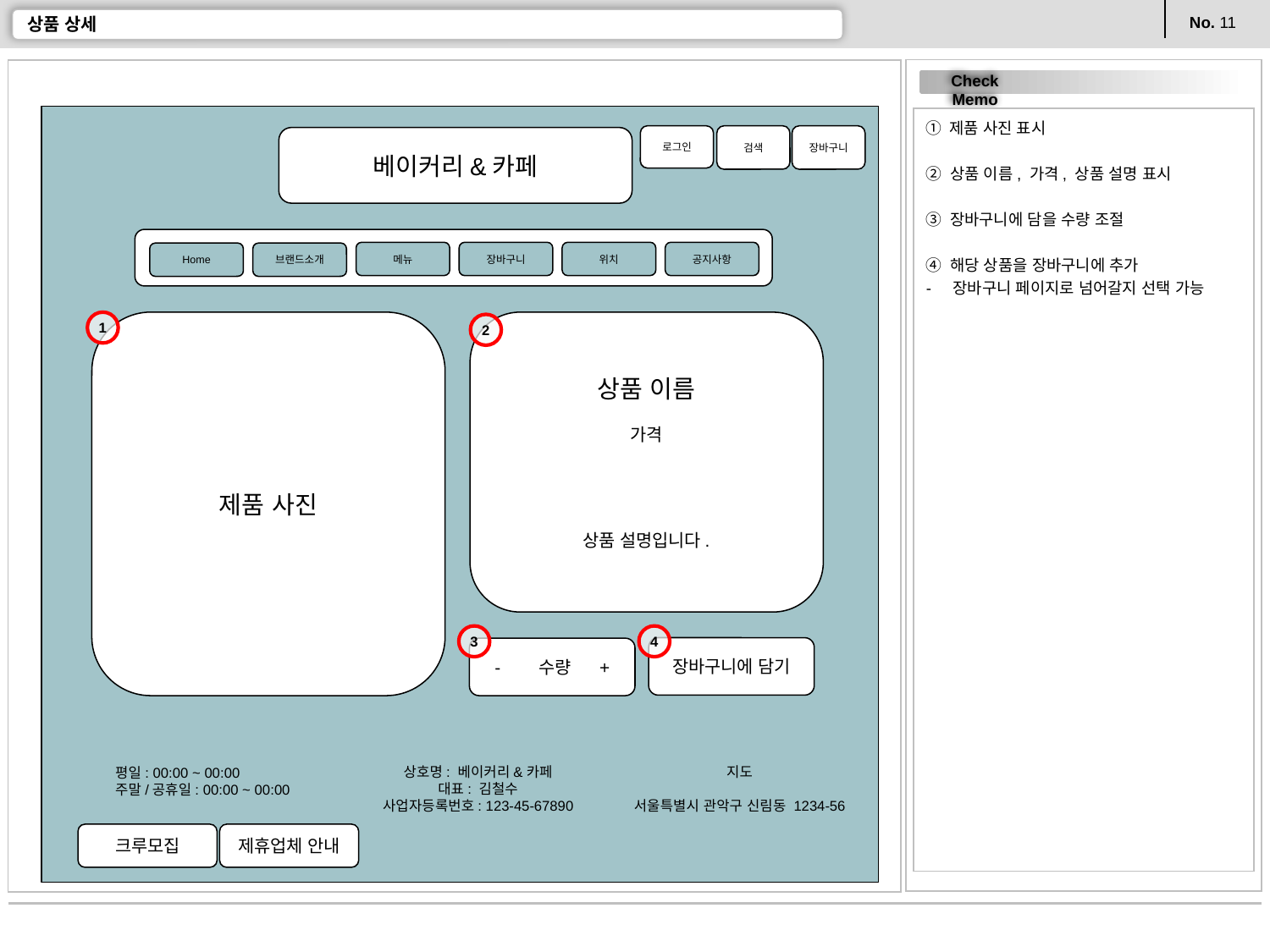

# 상품 상세

로그인
검색
장바구니
베이커리&카페

메뉴
장바구니
위치
공지사항
Home
브랜드소개
상호명: 베이커리&카페
대표: 김철수
사업자등록번호: 123-45-67890
지도

서울특별시 관악구 신림동 1234-56
평일: 00:00 ~ 00:00
주말/공휴일: 00:00 ~ 00:00
크루모집
제휴업체 안내
① 제품 사진 표시

② 상품 이름, 가격, 상품 설명 표시

③ 장바구니에 담을 수량 조절

④ 해당 상품을 장바구니에 추가
-    장바구니 페이지로 넘어갈지 선택 가능
1
제품 사진
상품 이름

가격

상품 설명입니다.
2
3
4
장바구니에 담기
-       수량     +